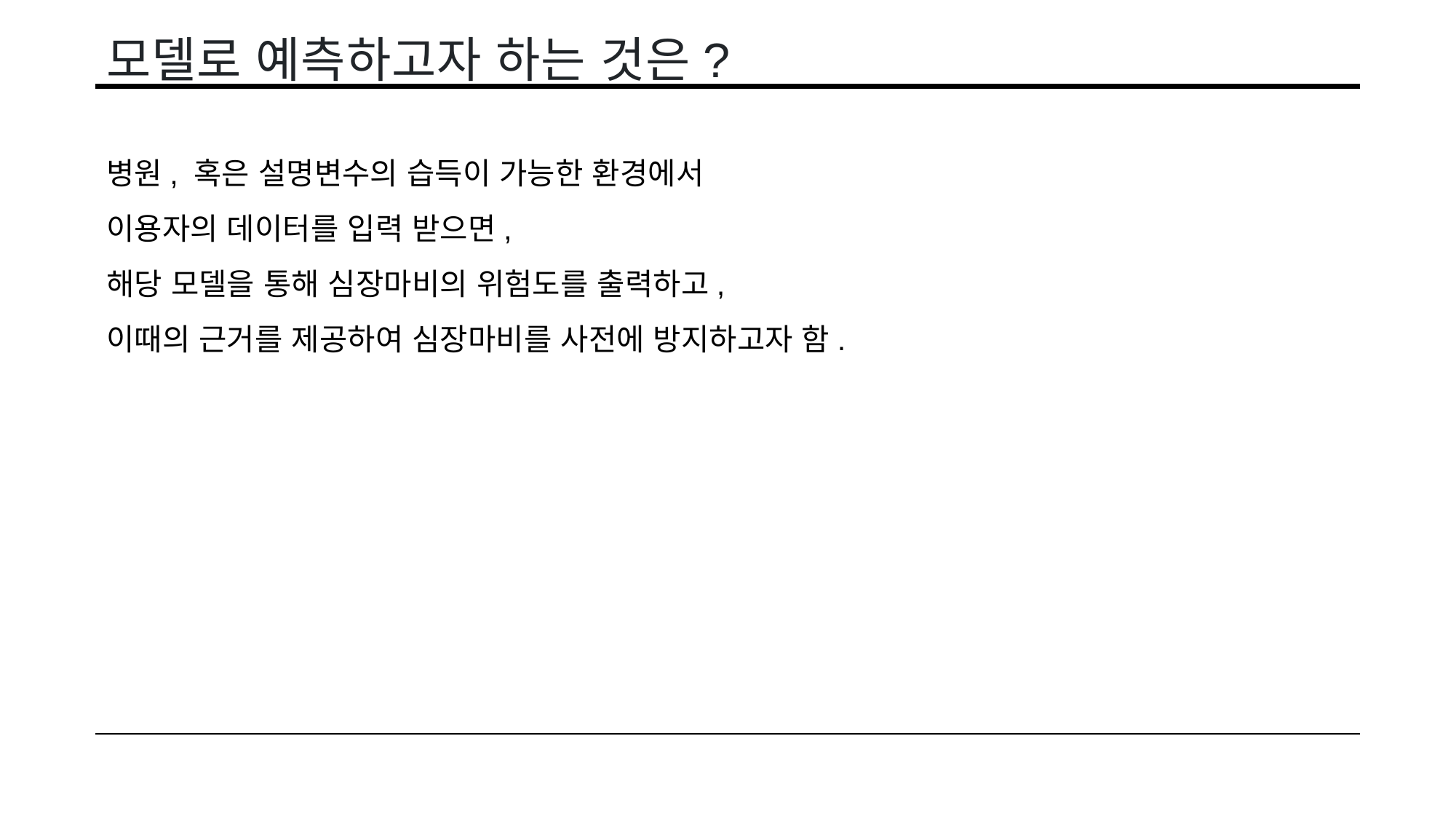

모델로 예측하고자 하는 것은?
병원, 혹은 설명변수의 습득이 가능한 환경에서
이용자의 데이터를 입력 받으면,
해당 모델을 통해 심장마비의 위험도를 출력하고,
이때의 근거를 제공하여 심장마비를 사전에 방지하고자 함.